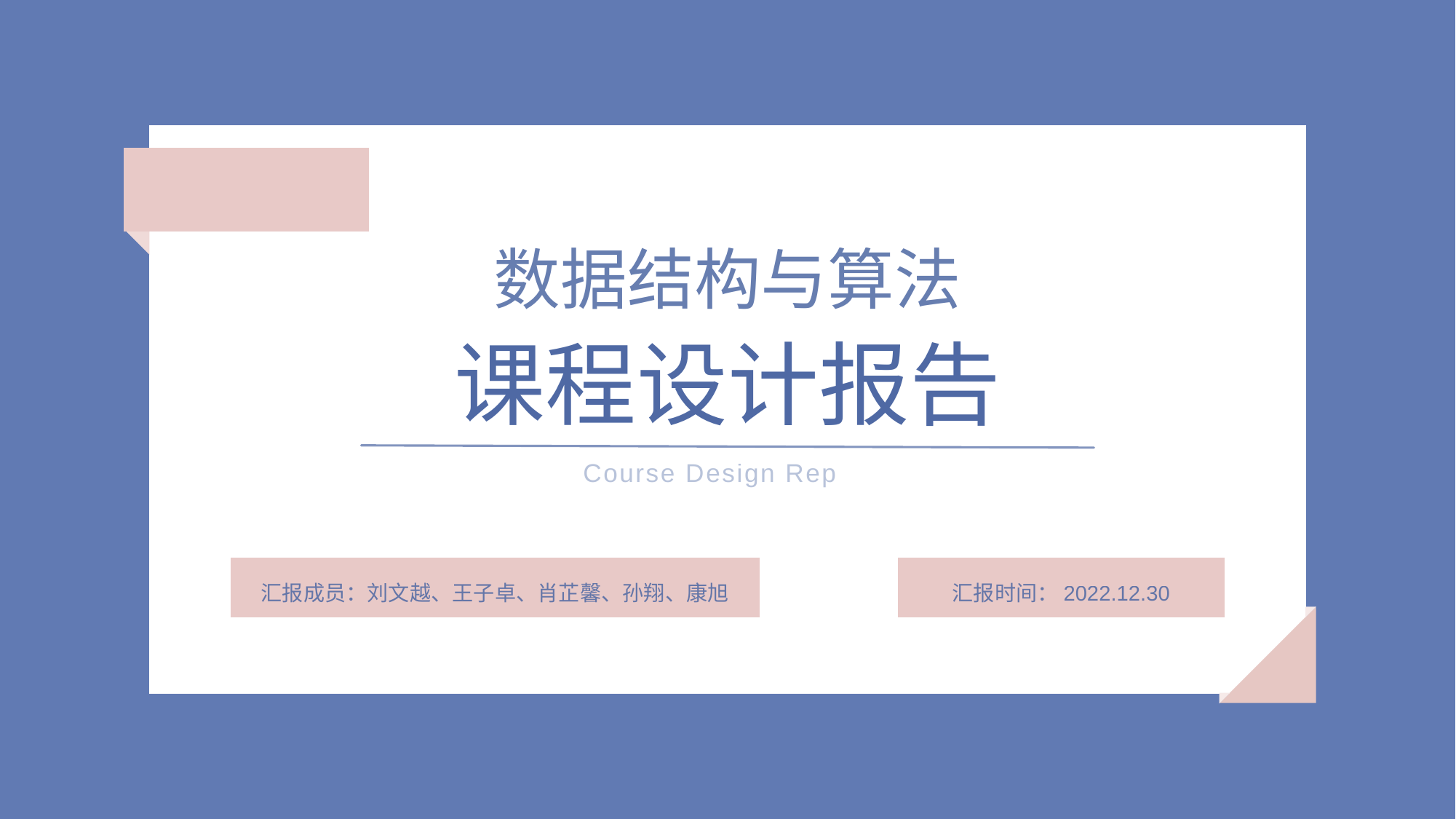

数据结构与算法
课程设计报告

Course Design Report

汇报成员：刘文越、王子卓、肖芷馨、孙翔、康旭

汇报时间：2022.12.30